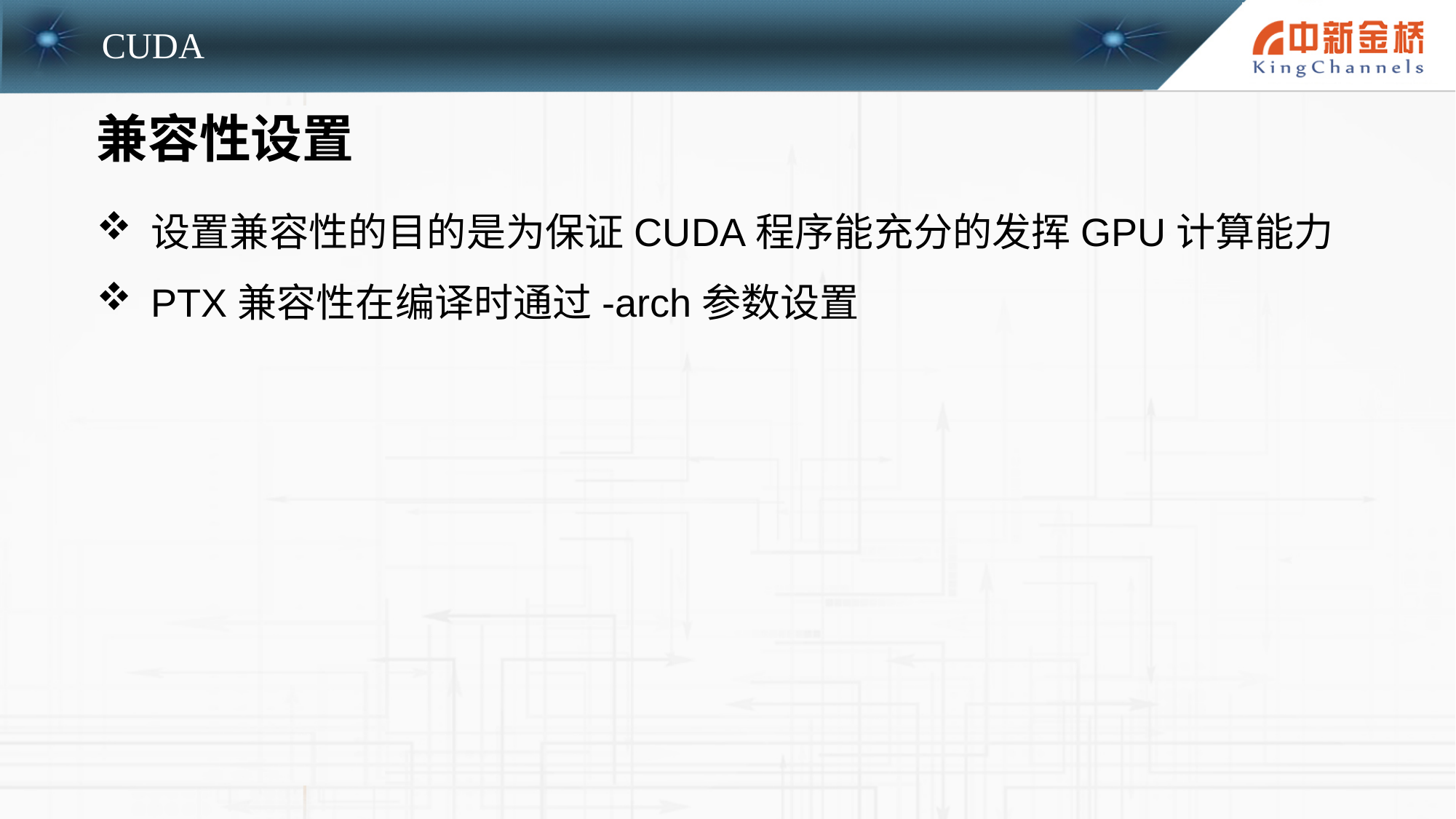

兼容性设置
设置兼容性的目的是为保证CUDA程序能充分的发挥GPU计算能力
PTX兼容性在编译时通过-arch参数设置